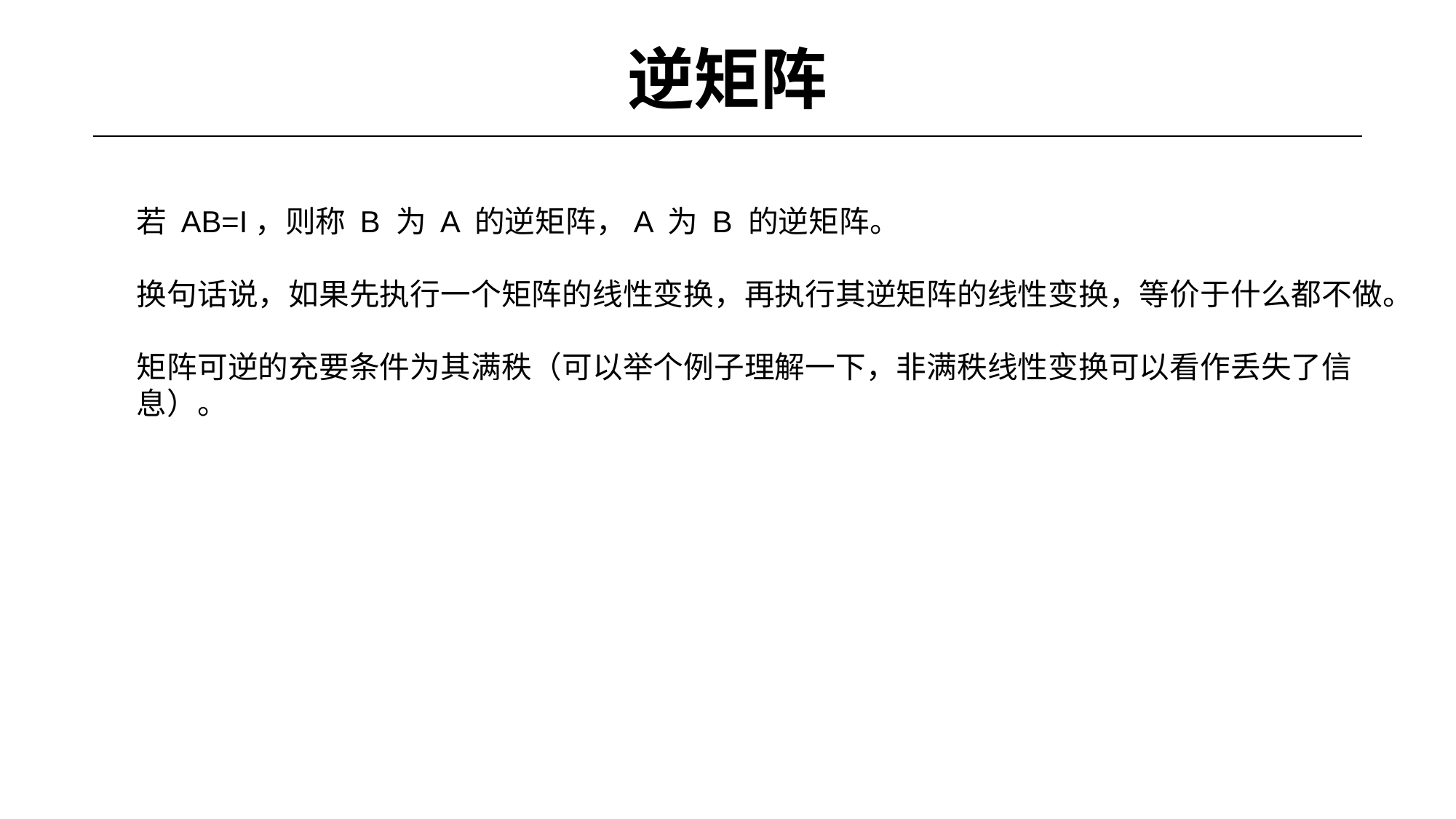

# 逆矩阵
若 AB=I，则称 B 为 A 的逆矩阵，A 为 B 的逆矩阵。

换句话说，如果先执行一个矩阵的线性变换，再执行其逆矩阵的线性变换，等价于什么都不做。

矩阵可逆的充要条件为其满秩（可以举个例子理解一下，非满秩线性变换可以看作丢失了信息）。